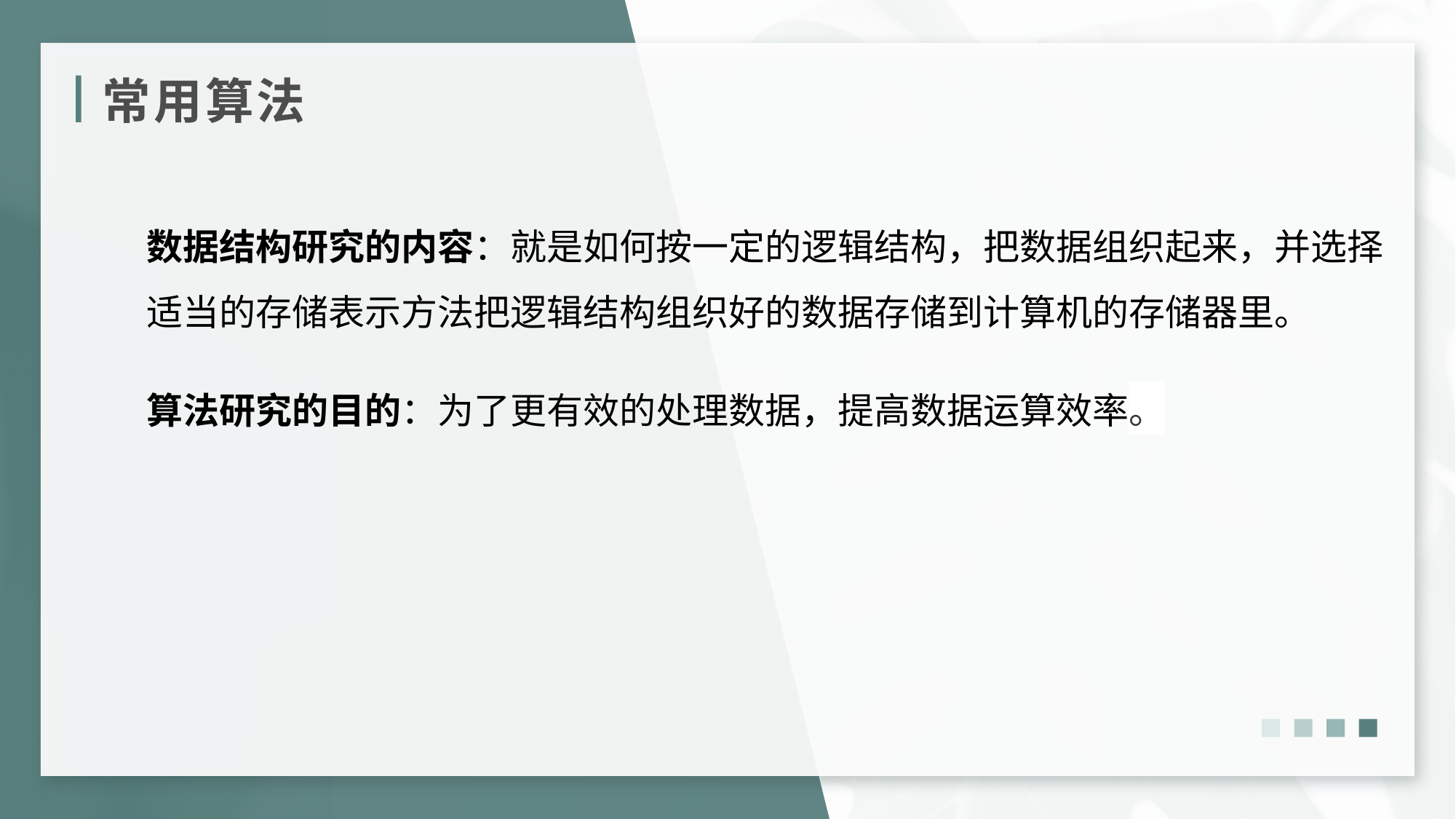

# 常用算法
数据结构研究的内容：就是如何按一定的逻辑结构，把数据组织起来，并选择适当的存储表示方法把逻辑结构组织好的数据存储到计算机的存储器里。
算法研究的目的：为了更有效的处理数据，提高数据运算效率。